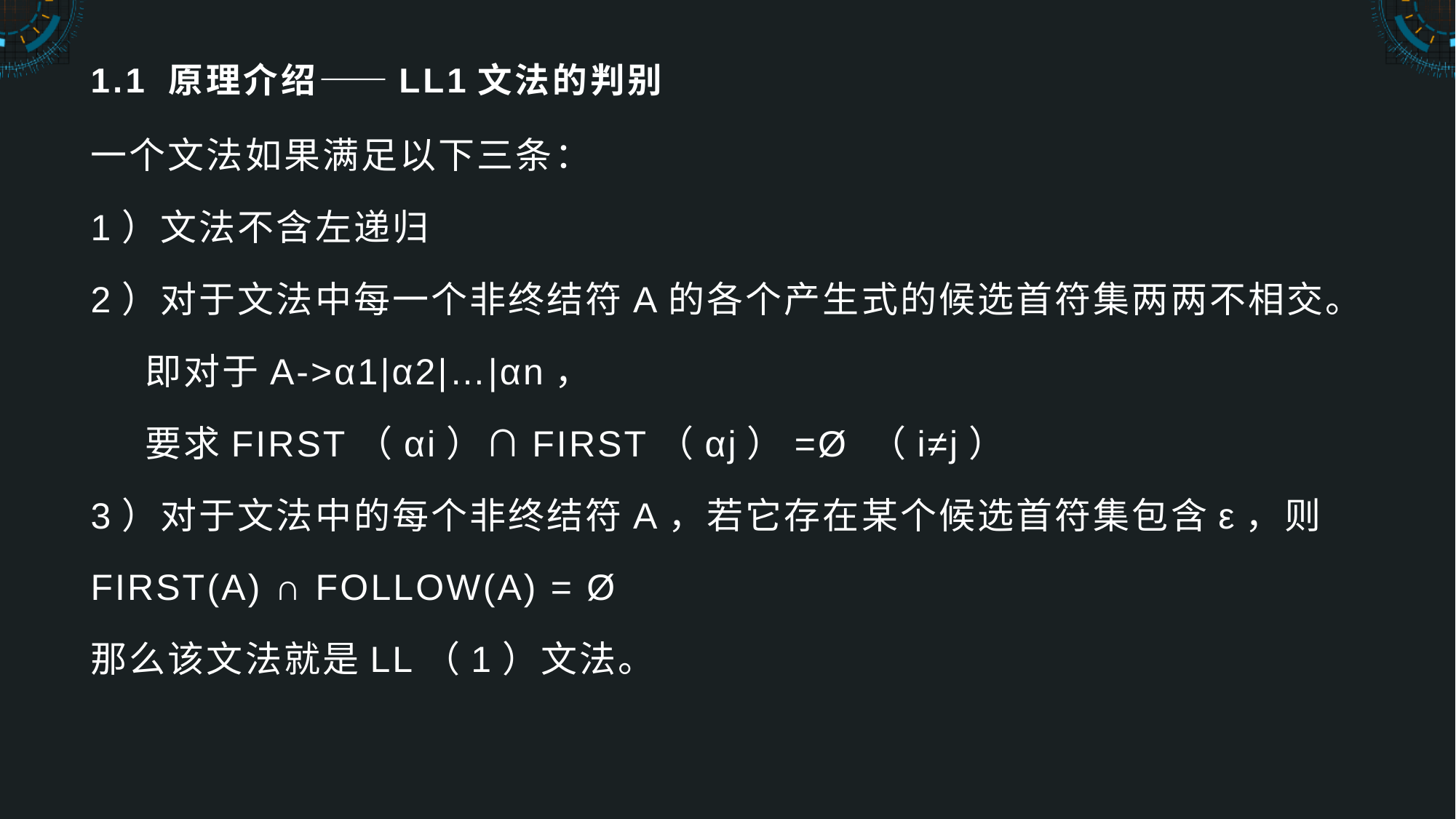

# 1.1 原理介绍——LL1文法的判别
一个文法如果满足以下三条：
1）文法不含左递归
2）对于文法中每一个非终结符A的各个产生式的候选首符集两两不相交。
即对于A->α1|α2|…|αn，
要求FIRST（αi）∩FIRST（αj）=Ø （i≠j）
3）对于文法中的每个非终结符A，若它存在某个候选首符集包含ε，则
FIRST(A) ∩ FOLLOW(A) = Ø
那么该文法就是LL（1）文法。